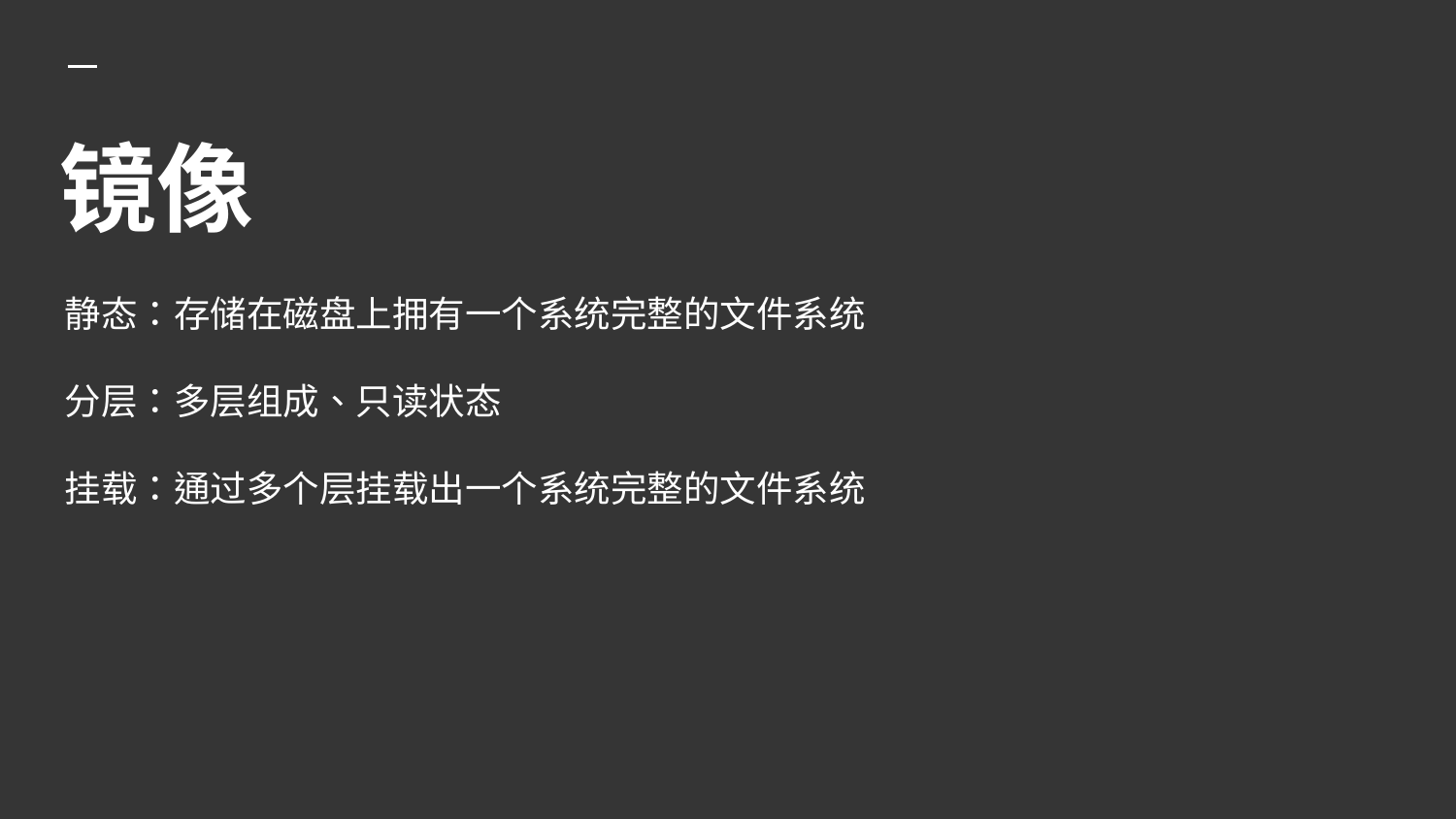

# 镜像

静态：存储在磁盘上拥有一个系统完整的文件系统

分层：多层组成、只读状态

挂载：通过多个层挂载出一个系统完整的文件系统